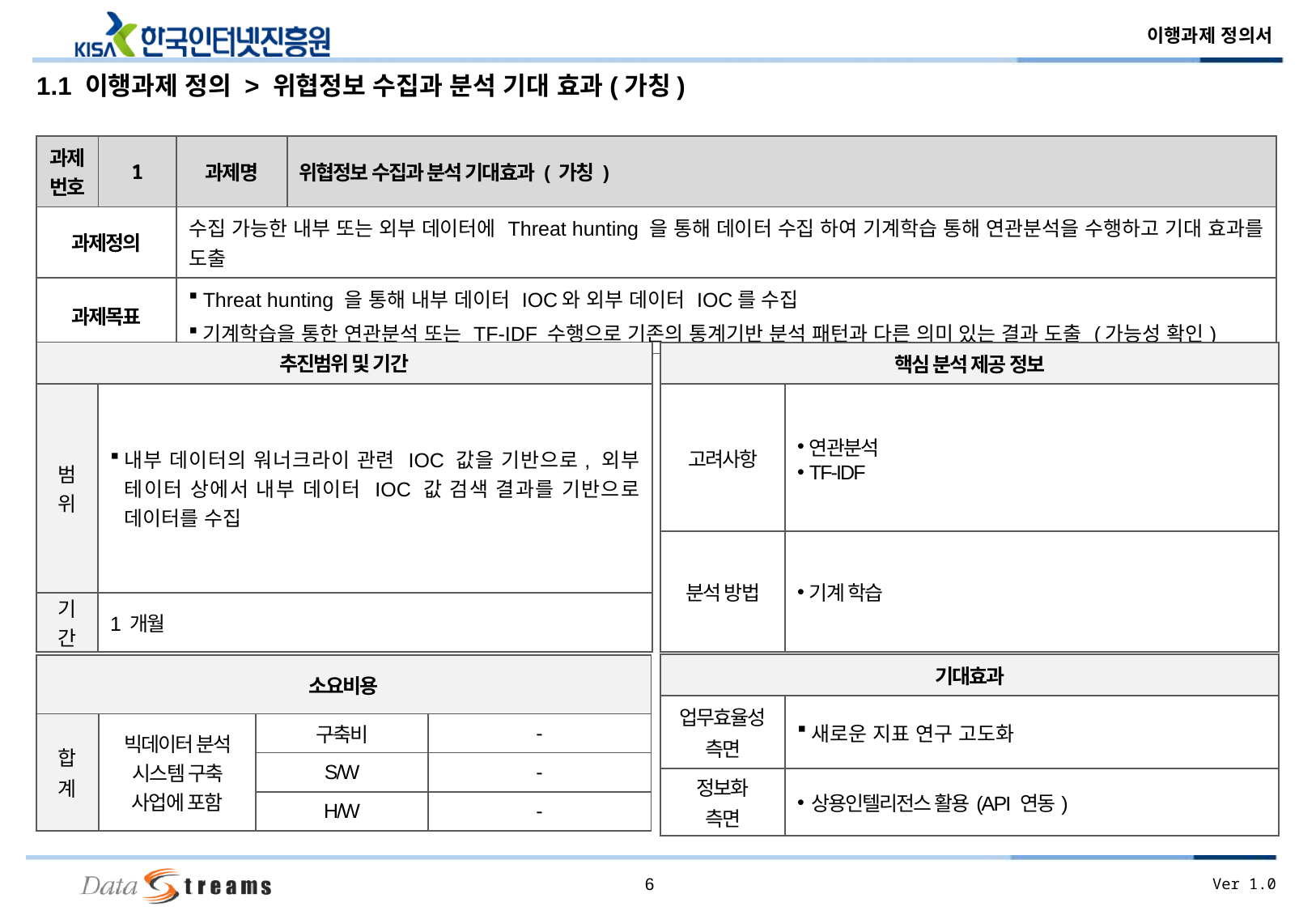

1.1 이행과제 정의 > 위협정보 수집과 분석 기대 효과(가칭)

| 과제 번호 | 1 | 과제명 | 위협정보 수집과 분석 기대효과(가칭) |
| --- | --- | --- | --- |
| 과제정의 |  | 수집 가능한 내부 또는 외부 데이터에 Threat hunting 을 통해 데이터 수집 하여 기계학습 통해 연관분석을 수행하고 기대 효과를 도출 |  |
| 과제목표 |  | Threat hunting 을 통해 내부 데이터 IOC와 외부 데이터 IOC를 수집 기계학습을 통한 연관분석 또는 TF-IDF 수행으로 기존의 통계기반 분석 패턴과 다른 의미 있는 결과 도출 (가능성 확인) |  |
| 추진범위 및 기간 |  |
| --- | --- |
| 범 위 | 내부 데이터의 워너크라이 관련 IOC 값을 기반으로, 외부 테이터 상에서 내부 데이터 IOC 값 검색 결과를 기반으로 데이터를 수집 |
| 기 간 | 1 개월 |
| 핵심 분석 제공 정보 |  |
| --- | --- |
| 고려사항 | 연관분석 TF-IDF |
| 분석 방법 | 기계 학습 |
| 기대효과 |  |
| --- | --- |
| 업무효율성 측면 | 새로운 지표 연구 고도화 |
| 정보화 측면 | 상용인텔리전스 활용(API 연동) |
| 소요비용 |  |  |  |
| --- | --- | --- | --- |
| 합 계 | 빅데이터 분석 시스템 구축 사업에 포함 | 구축비 | - |
|  |  | S/W | - |
|  |  | H/W | - |